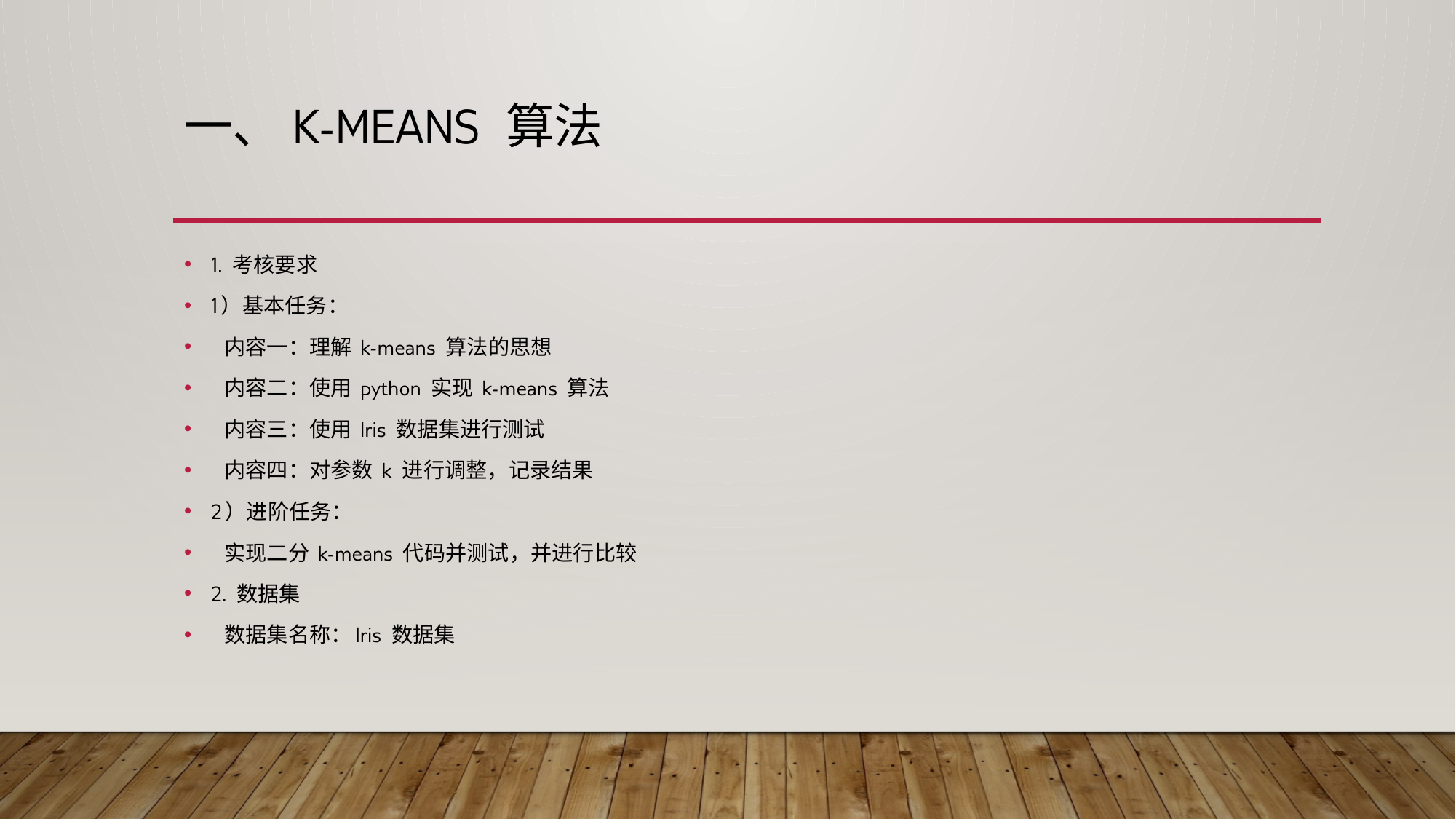

# 一、K-means 算法
1. 考核要求
1）基本任务：
  内容一：理解 k-means 算法的思想
  内容二：使用 python 实现 k-means 算法
  内容三：使用 Iris 数据集进行测试
  内容四：对参数 k 进行调整，记录结果
2）进阶任务：
  实现二分 k-means 代码并测试，并进行比较
2. 数据集
  数据集名称：Iris 数据集